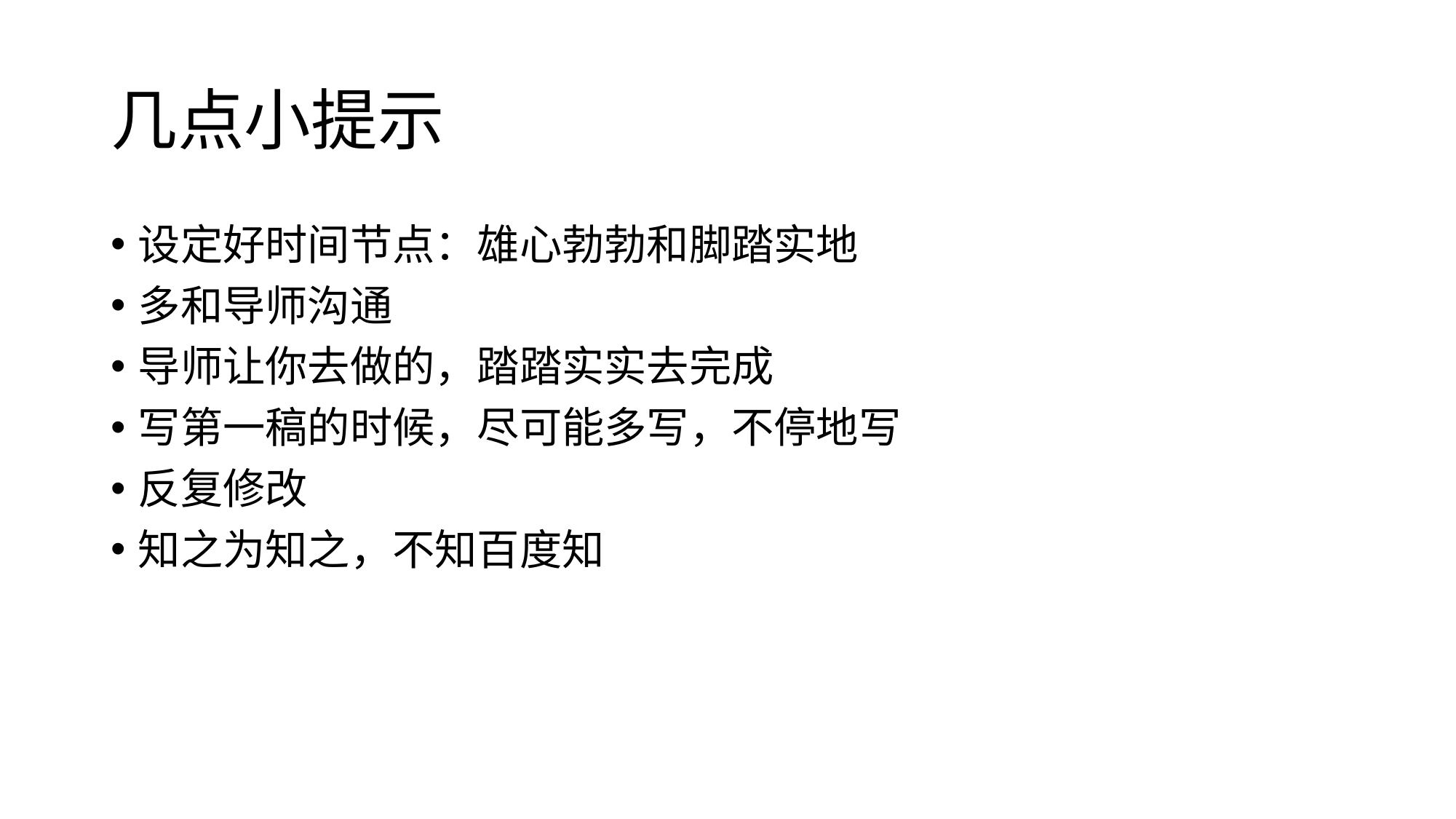

# 几点小提示
设定好时间节点：雄心勃勃和脚踏实地
多和导师沟通
导师让你去做的，踏踏实实去完成
写第一稿的时候，尽可能多写，不停地写
反复修改
知之为知之，不知百度知